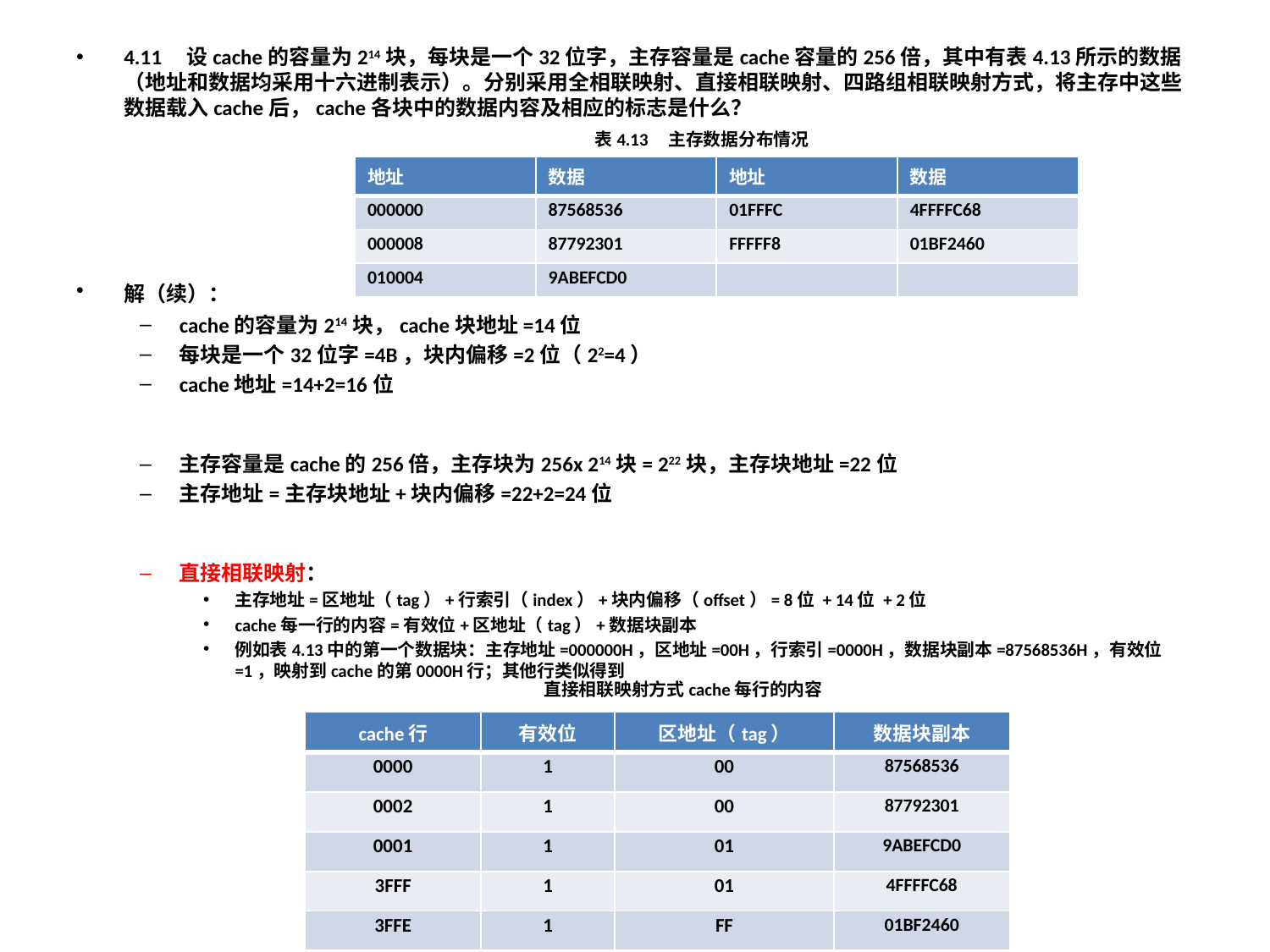

4.11    设cache的容量为214块，每块是一个32位字，主存容量是cache容量的256倍，其中有表4.13所示的数据（地址和数据均采用十六进制表示）。分别采用全相联映射、直接相联映射、四路组相联映射方式，将主存中这些数据载入cache后，cache各块中的数据内容及相应的标志是什么？

解（续）：
cache的容量为214块，cache块地址=14位
每块是一个32位字=4B，块内偏移=2位（22=4）
cache地址=14+2=16位

主存容量是cache的256倍，主存块为256x 214块= 222块，主存块地址=22位
主存地址=主存块地址+块内偏移=22+2=24位

直接相联映射：
主存地址=区地址（tag）+行索引（index）+块内偏移（offset）= 8位 + 14位 + 2位
cache每一行的内容=有效位+区地址（tag）+数据块副本
例如表4.13中的第一个数据块：主存地址=000000H，区地址=00H，行索引=0000H，数据块副本=87568536H，有效位=1，映射到cache的第0000H行；其他行类似得到

表4.13    主存数据分布情况
| 地址 | 数据 | 地址 | 数据 |
| --- | --- | --- | --- |
| 000000 | 87568536 | 01FFFC | 4FFFFC68 |
| 000008 | 87792301 | FFFFF8 | 01BF2460 |
| 010004 | 9ABEFCD0 |  |  |
直接相联映射方式cache每行的内容
| cache行 | 有效位 | 区地址（tag） | 数据块副本 |
| --- | --- | --- | --- |
| 0000 | 1 | 00 | 87568536 |
| 0002 | 1 | 00 | 87792301 |
| 0001 | 1 | 01 | 9ABEFCD0 |
| 3FFF | 1 | 01 | 4FFFFC68 |
| 3FFE | 1 | FF | 01BF2460 |